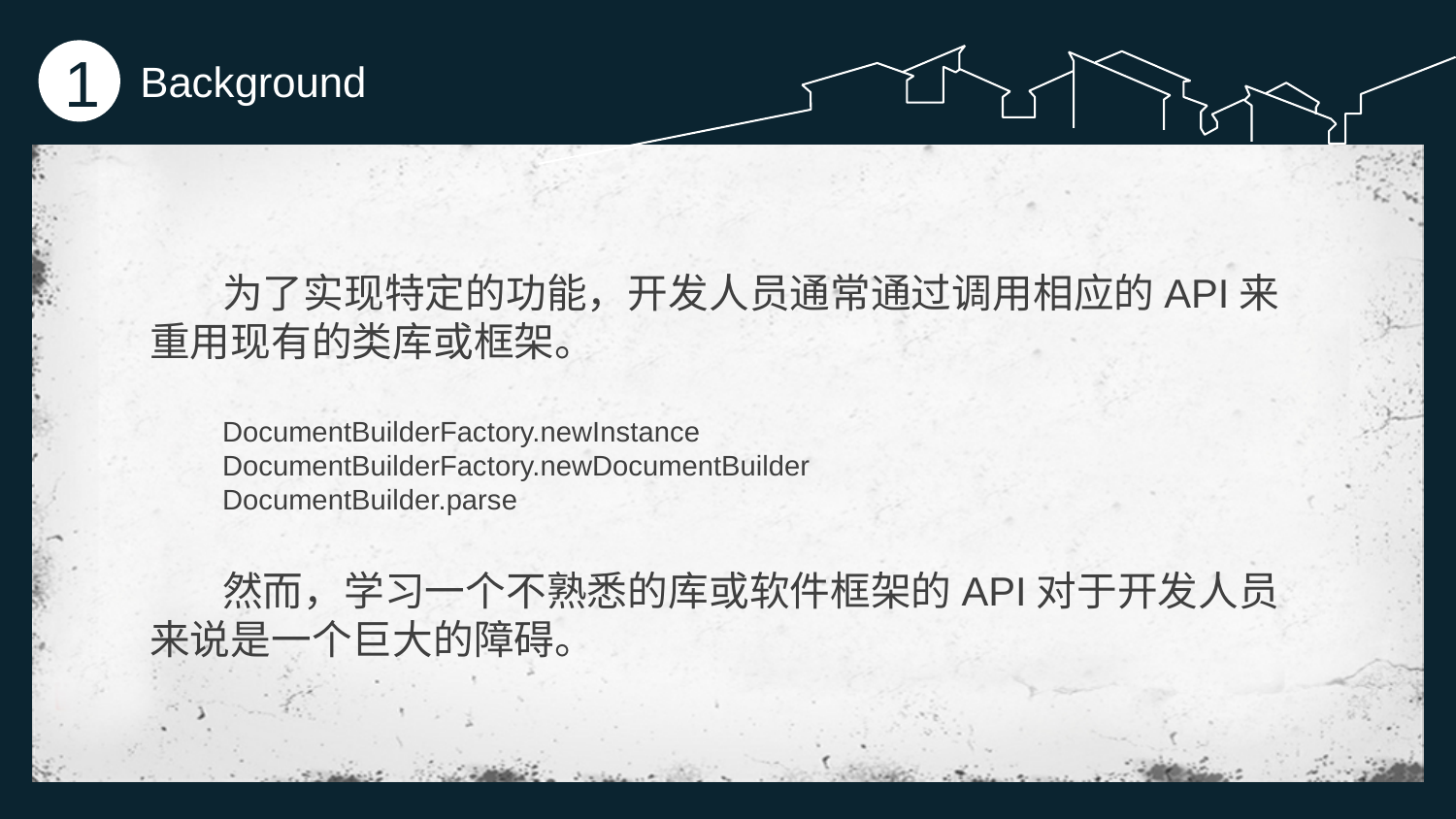

1

Background

为了实现特定的功能，开发人员通常通过调用相应的API来重用现有的类库或框架。
DocumentBuilderFactory.newInstance
DocumentBuilderFactory.newDocumentBuilder
DocumentBuilder.parse
然而，学习一个不熟悉的库或软件框架的API对于开发人员来说是一个巨大的障碍。